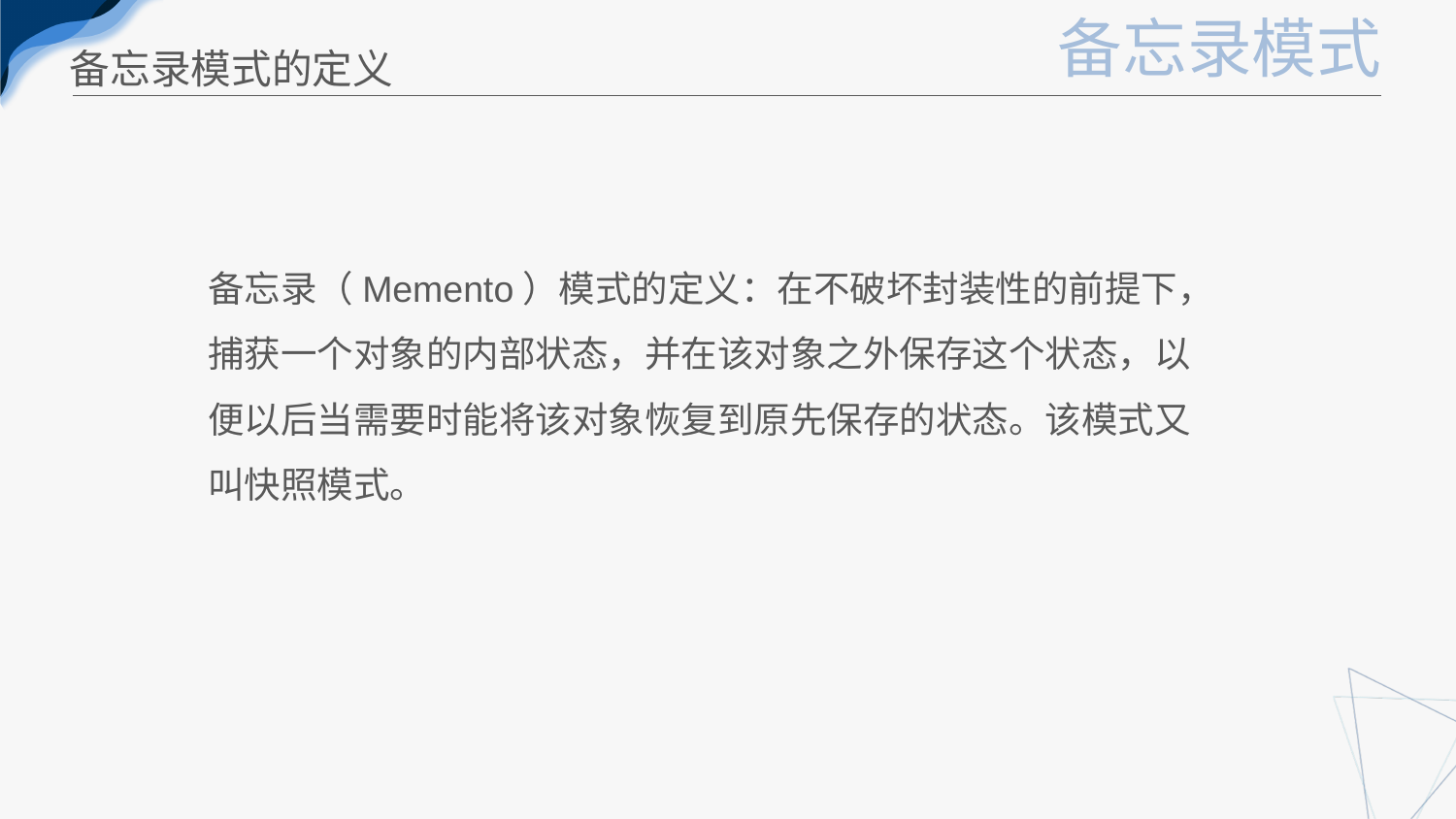

备忘录模式的定义
备忘录（Memento）模式的定义：在不破坏封装性的前提下，捕获一个对象的内部状态，并在该对象之外保存这个状态，以便以后当需要时能将该对象恢复到原先保存的状态。该模式又叫快照模式。